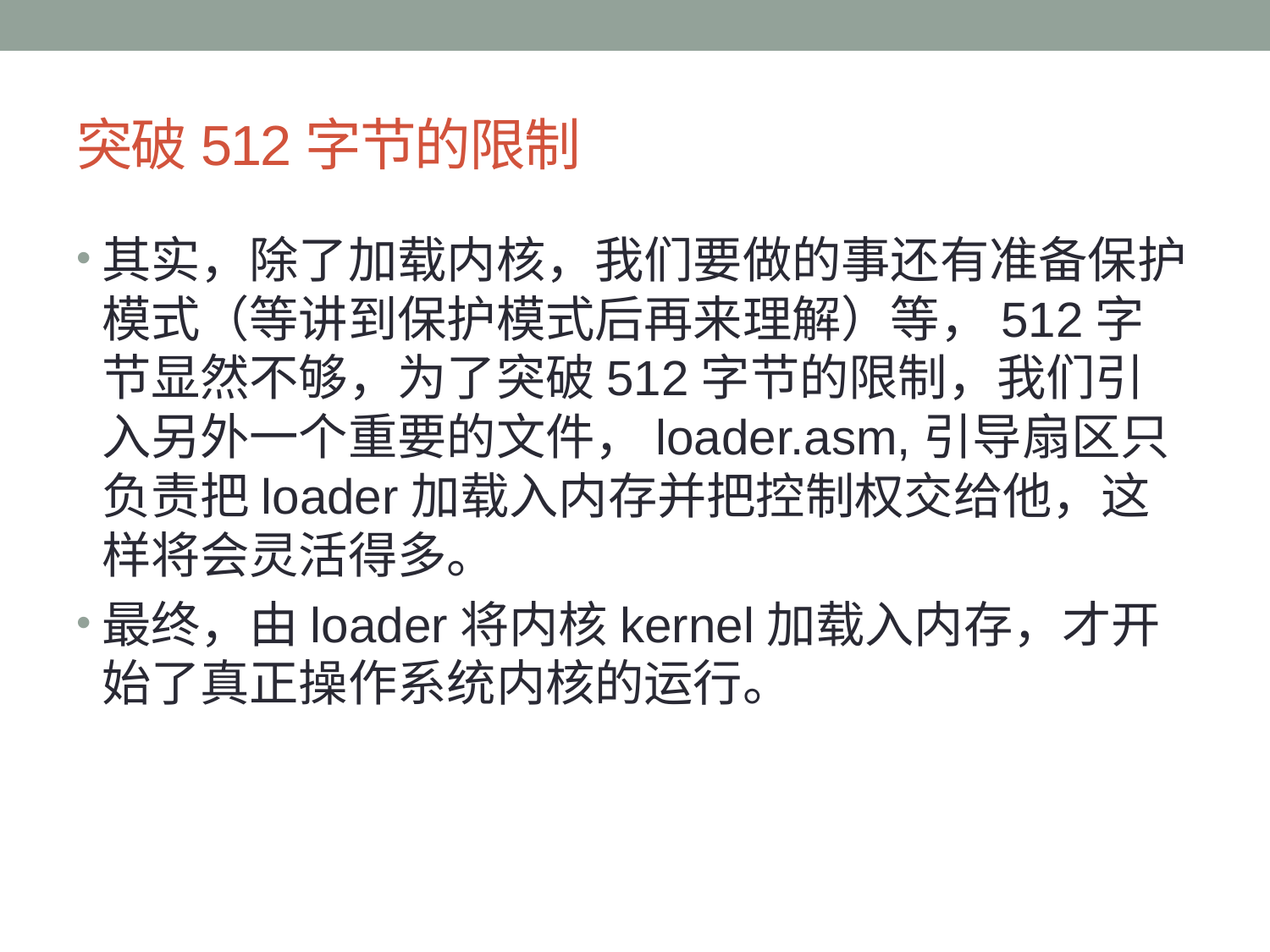

# 突破512字节的限制
其实，除了加载内核，我们要做的事还有准备保护模式（等讲到保护模式后再来理解）等，512字节显然不够，为了突破512字节的限制，我们引入另外一个重要的文件，loader.asm,引导扇区只负责把loader加载入内存并把控制权交给他，这样将会灵活得多。
最终，由loader将内核kernel加载入内存，才开始了真正操作系统内核的运行。